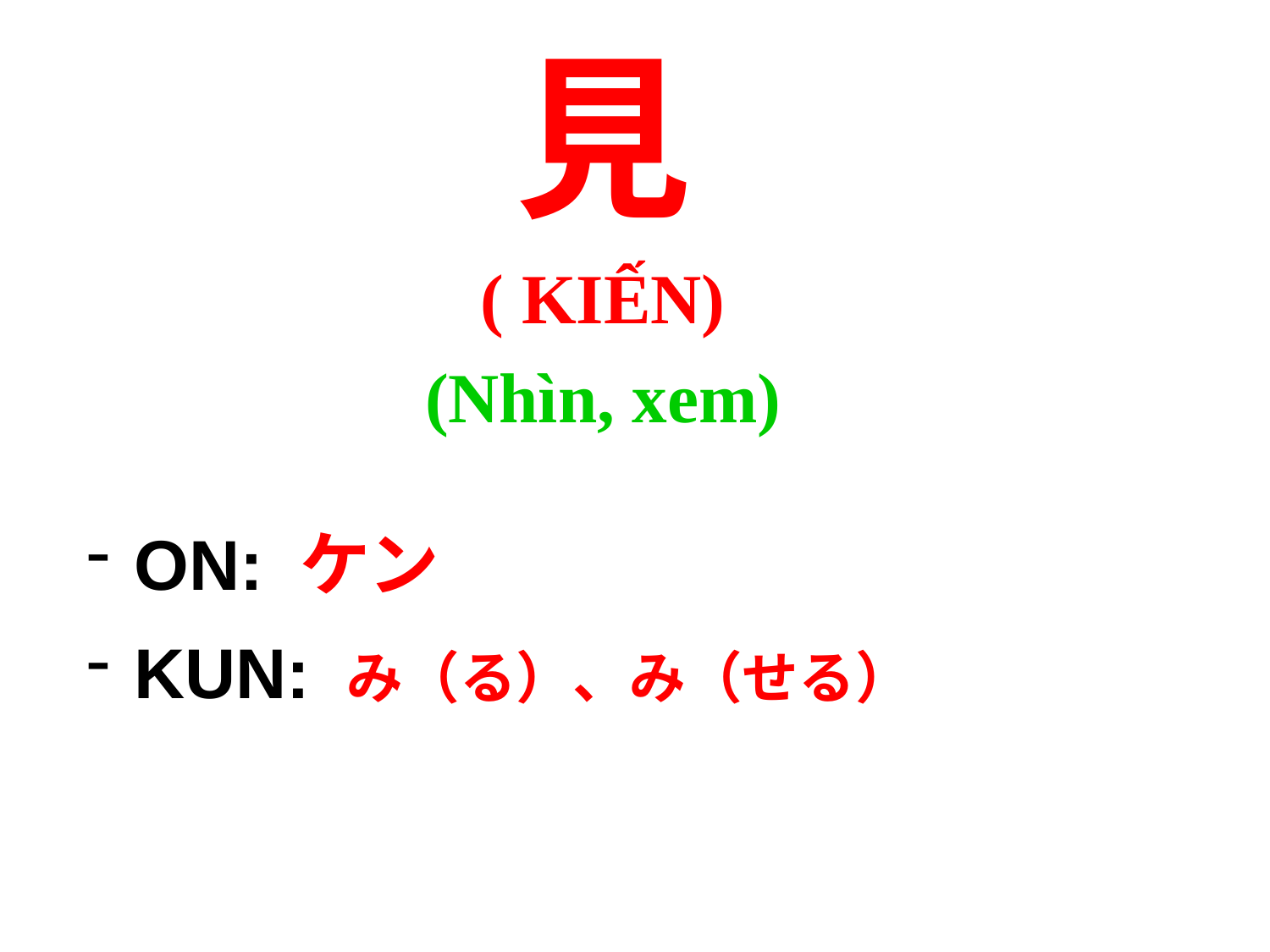

見
( KIẾN)
(Nhìn, xem)
ON: ケン

KUN: み（る）、み（せる）